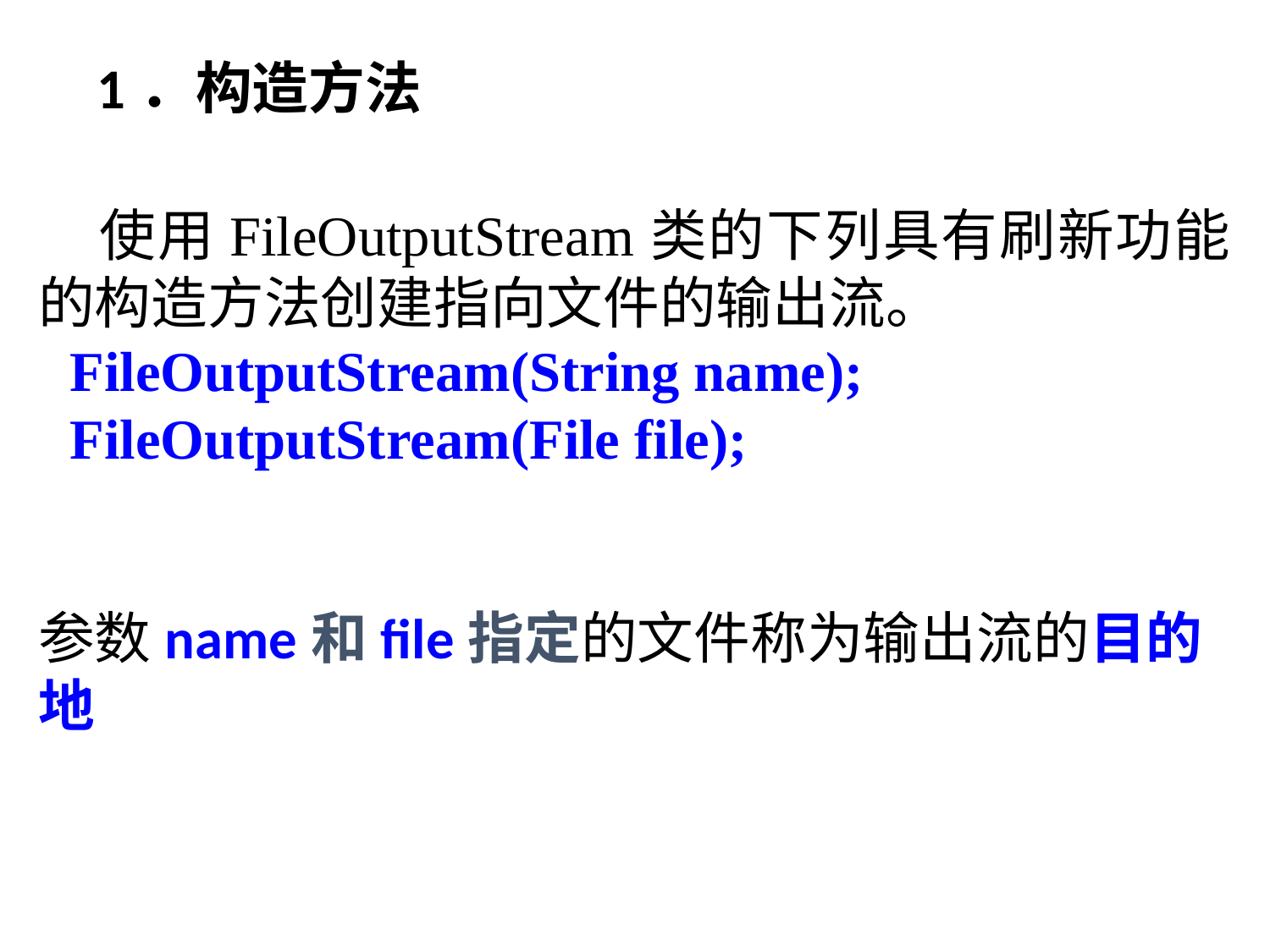

1．构造方法
 使用FileOutputStream类的下列具有刷新功能的构造方法创建指向文件的输出流。
FileOutputStream(String name);
FileOutputStream(File file);
参数name和file指定的文件称为输出流的目的地